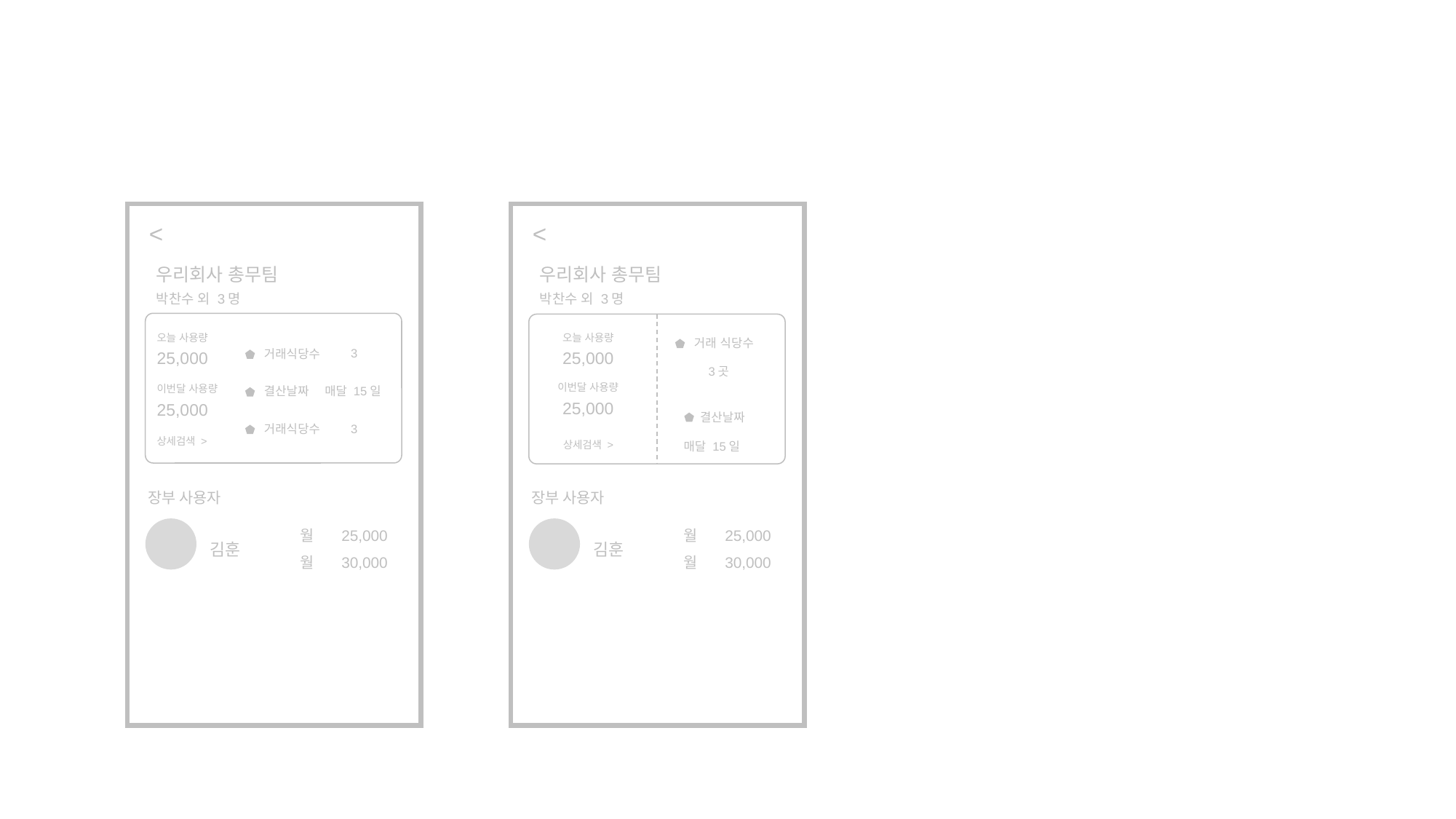

<
<
우리회사 총무팀
우리회사 총무팀
박찬수 외 3명
박찬수 외 3명

오늘 사용량
오늘 사용량

25,000
25,000
거래 식당수
3

거래식당수

3곳
이번달 사용량
이번달 사용량
매달 15일
결산날짜
25,000
25,000

결산날짜

상세검색 >
3
거래식당수
상세검색 >

매달 15일
장부 사용자
장부 사용자

김훈
월
월
25,000
30,000
김훈
월
월
25,000
30,000